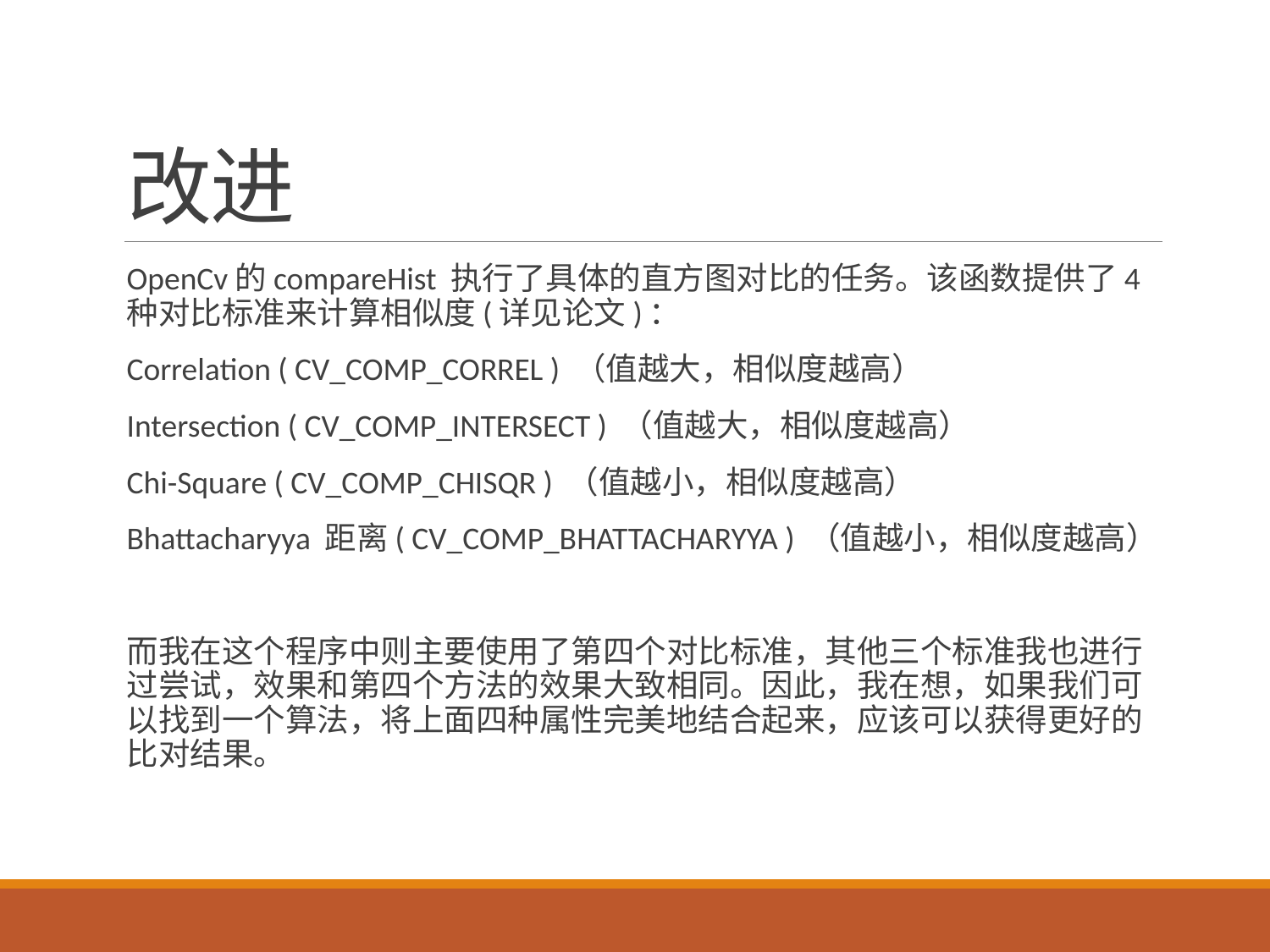

# 改进
OpenCv的compareHist 执行了具体的直方图对比的任务。该函数提供了4种对比标准来计算相似度(详见论文)：
Correlation ( CV_COMP_CORREL ) （值越大，相似度越高）
Intersection ( CV_COMP_INTERSECT ) （值越大，相似度越高）
Chi-Square ( CV_COMP_CHISQR ) （值越小，相似度越高）
Bhattacharyya 距离( CV_COMP_BHATTACHARYYA ) （值越小，相似度越高）

而我在这个程序中则主要使用了第四个对比标准，其他三个标准我也进行过尝试，效果和第四个方法的效果大致相同。因此，我在想，如果我们可以找到一个算法，将上面四种属性完美地结合起来，应该可以获得更好的比对结果。